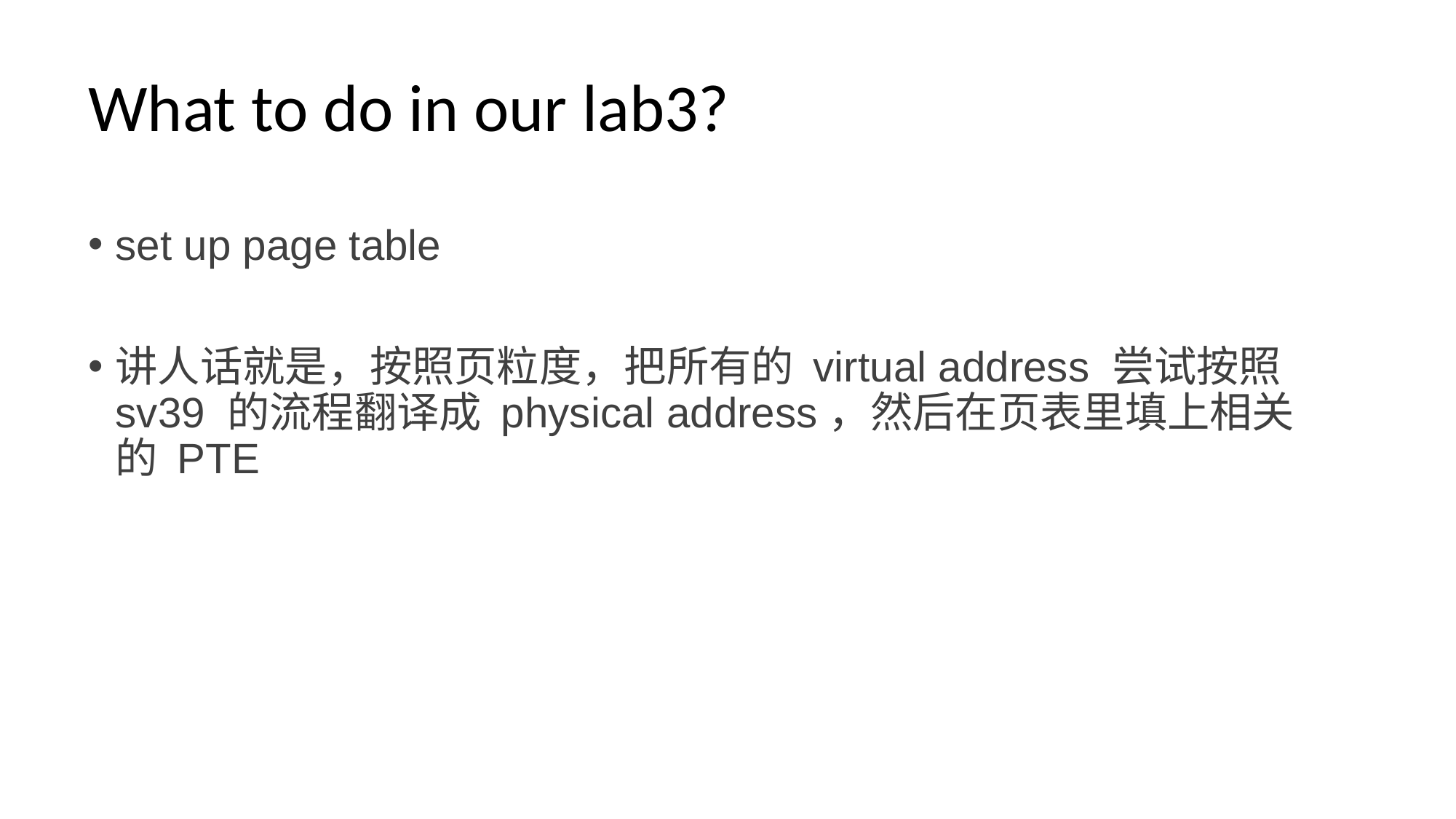

# What to do in our lab3?
set up page table

讲人话就是，按照页粒度，把所有的 virtual address 尝试按照 sv39 的流程翻译成 physical address，然后在页表里填上相关的 PTE